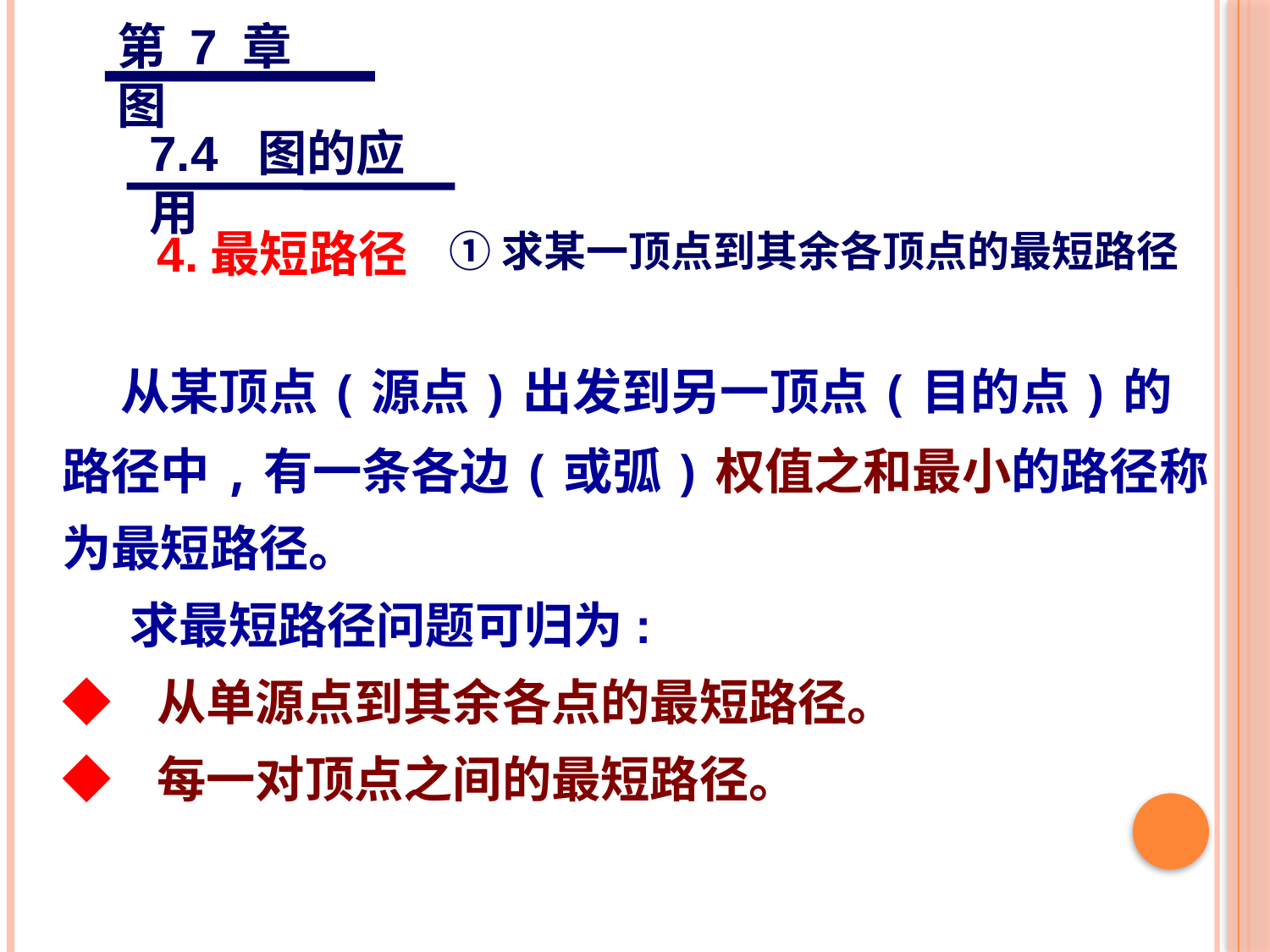

第 7 章  图

7.4  图的应用

4.最短路径
①求某一顶点到其余各顶点的最短路径
   从某顶点(源点)出发到另一顶点(目的点)的路径中,有一条各边(或弧)权值之和最小的路径称为最短路径。
     求最短路径问题可归为:
◆   从单源点到其余各点的最短路径。
◆   每一对顶点之间的最短路径。